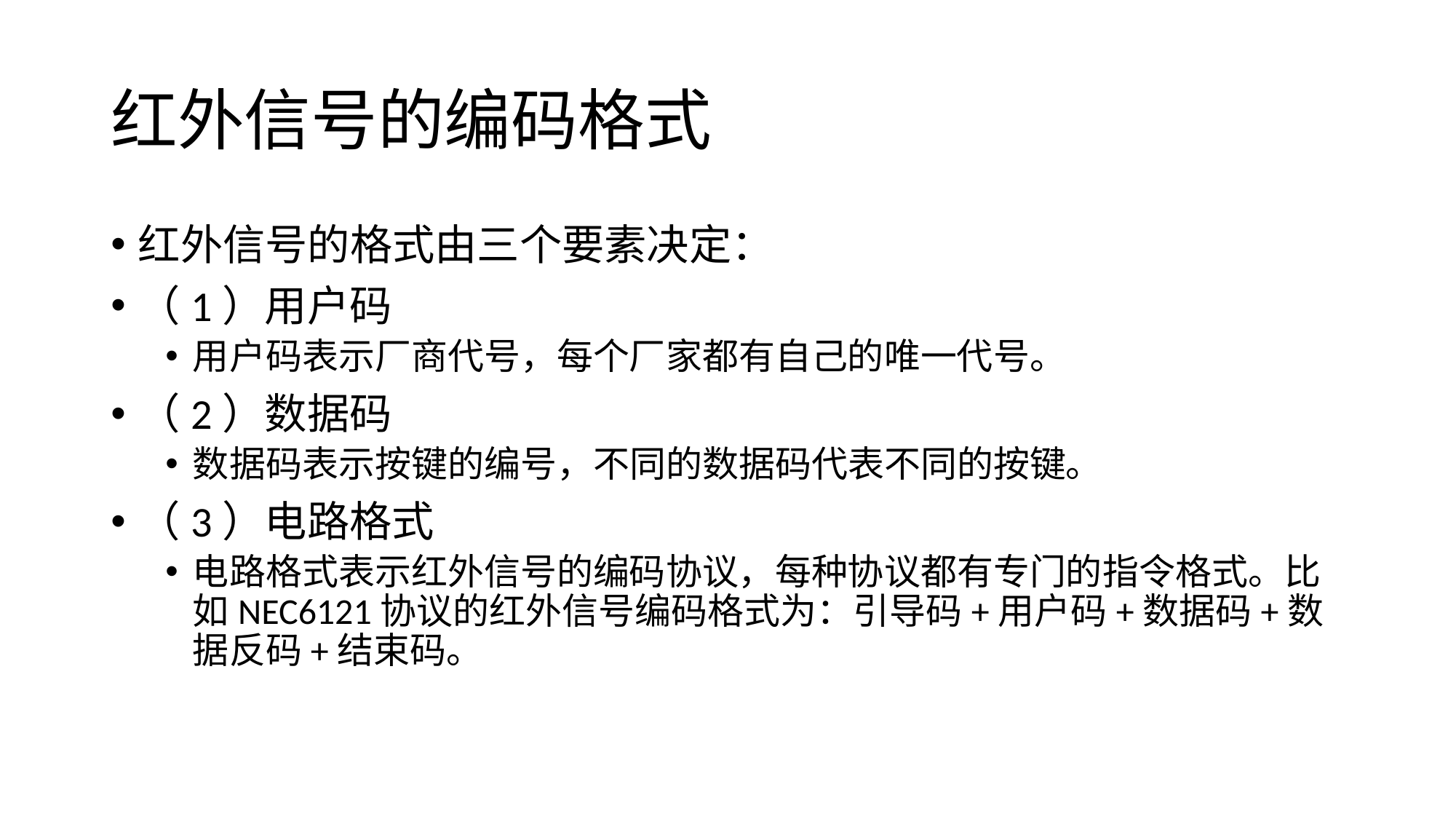

# 红外信号的编码格式
红外信号的格式由三个要素决定：
（1）用户码
用户码表示厂商代号，每个厂家都有自己的唯一代号。
（2）数据码
数据码表示按键的编号，不同的数据码代表不同的按键。
（3）电路格式
电路格式表示红外信号的编码协议，每种协议都有专门的指令格式。比如NEC6121协议的红外信号编码格式为：引导码+用户码+数据码+数据反码+结束码。